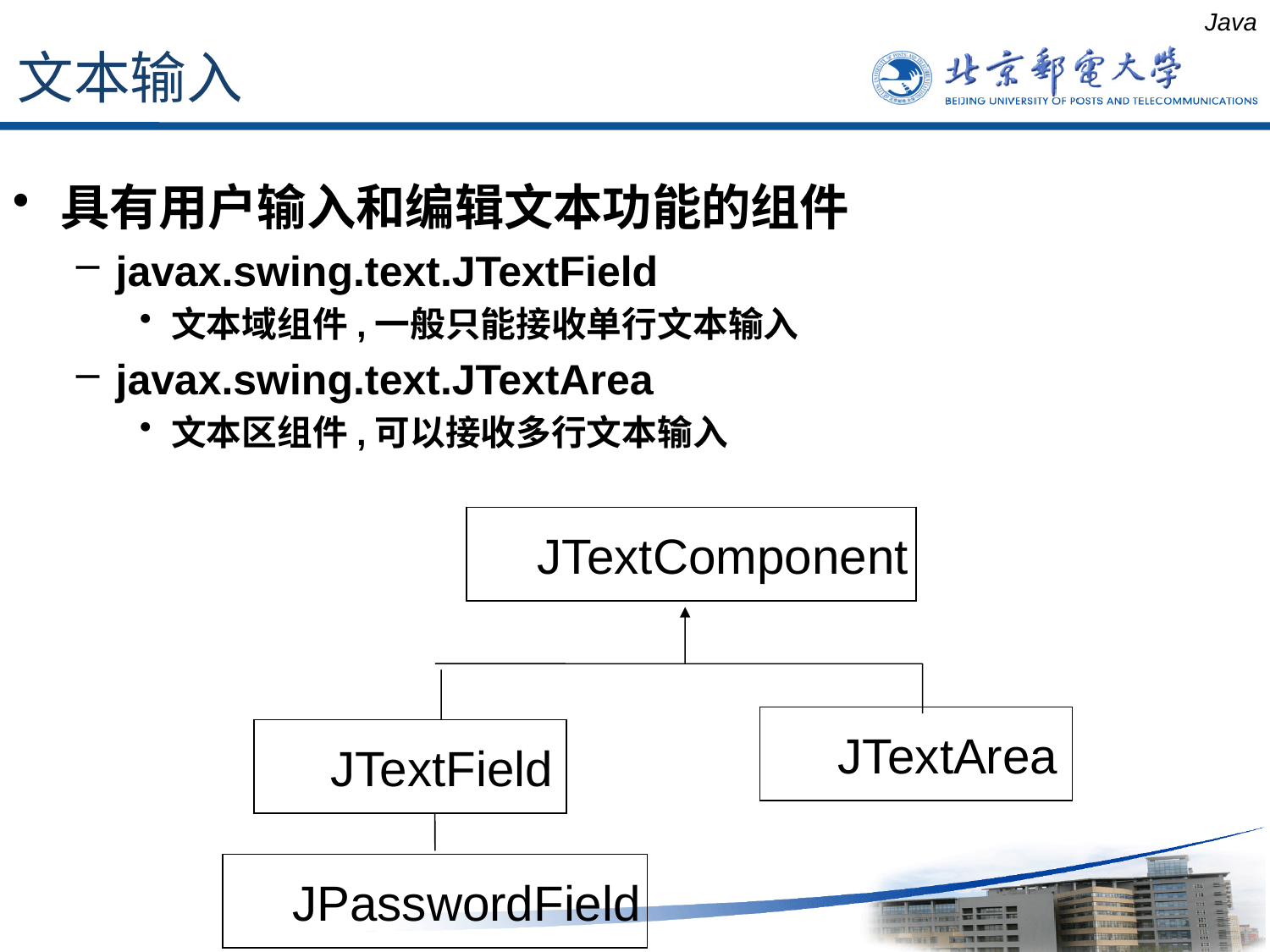

文本输入
Java
具有用户输入和编辑文本功能的组件
javax.swing.text.JTextField
文本域组件,一般只能接收单行文本输入
javax.swing.text.JTextArea
文本区组件,可以接收多行文本输入

JTextComponent

JTextArea
JTextField

JPasswordField